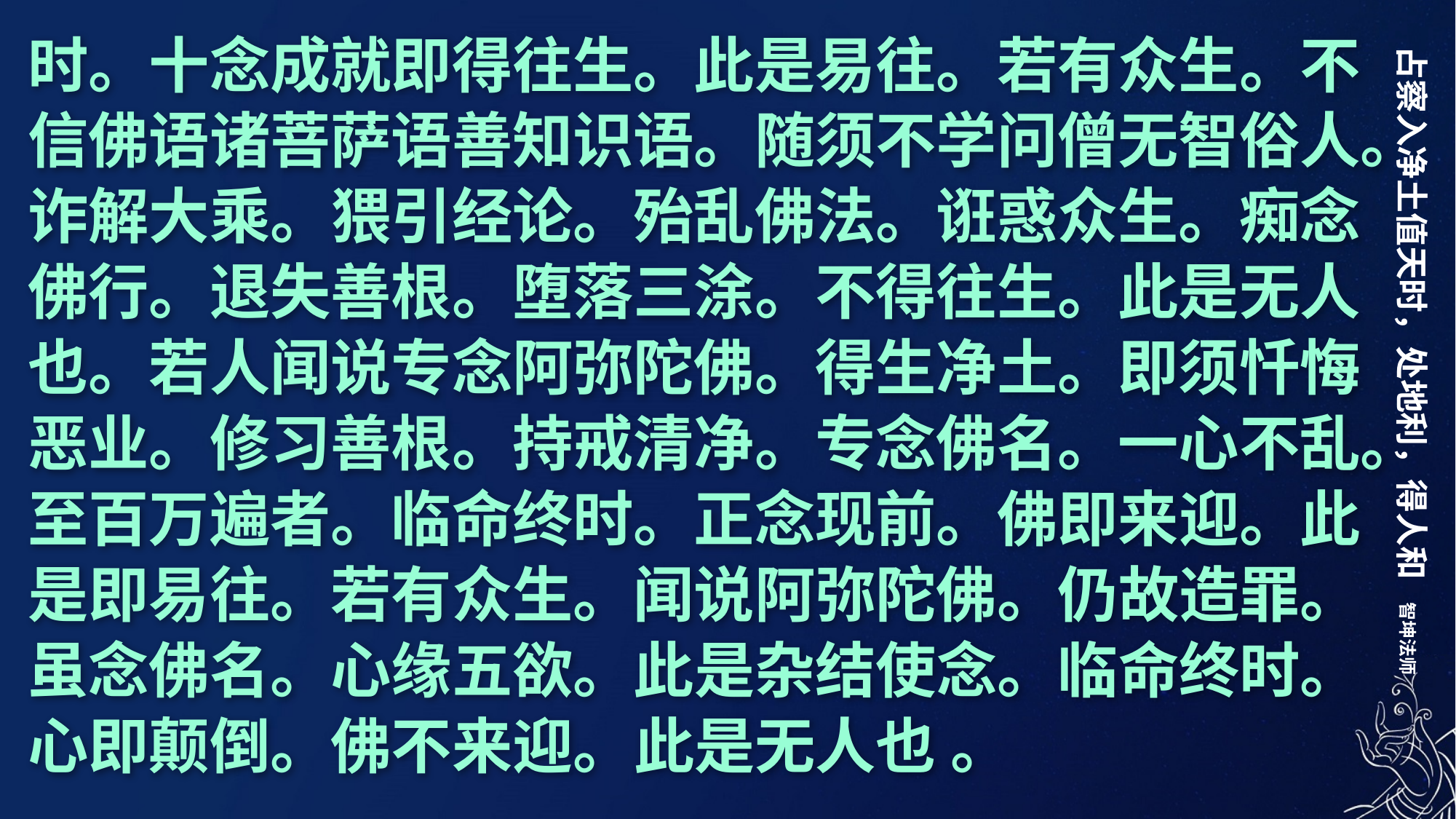

时。十念成就即得往生。此是易往。若有众生。不信佛语诸菩萨语善知识语。随须不学问僧无智俗人。诈解大乘。猥引经论。殆乱佛法。诳惑众生。痴念佛行。退失善根。堕落三涂。不得往生。此是无人也。若人闻说专念阿弥陀佛。得生净土。即须忏悔恶业。修习善根。持戒清净。专念佛名。一心不乱。至百万遍者。临命终时。正念现前。佛即来迎。此是即易往。若有众生。闻说阿弥陀佛。仍故造罪。虽念佛名。心缘五欲。此是杂结使念。临命终时。心即颠倒。佛不来迎。此是无人也 。